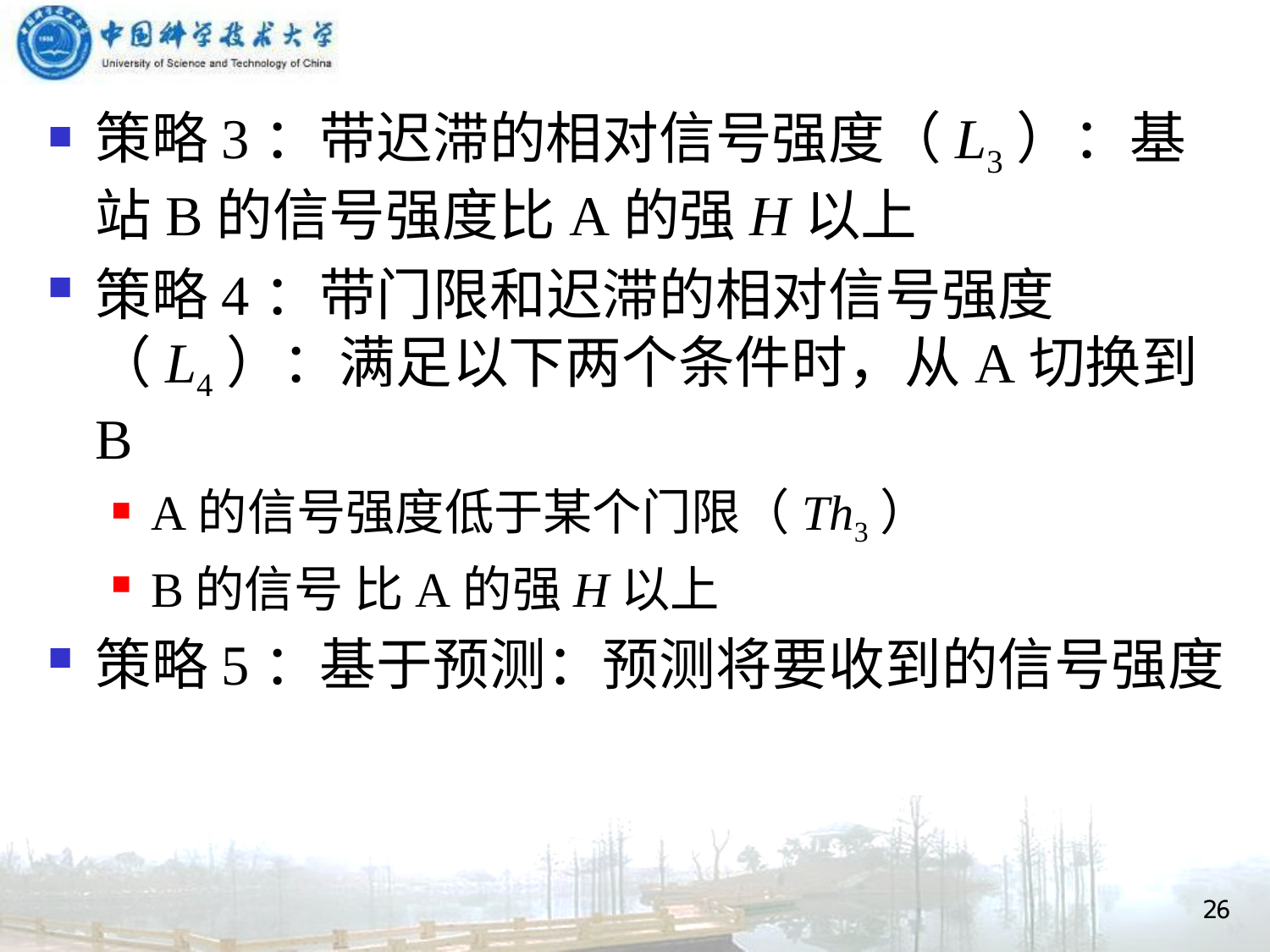

策略3：带迟滞的相对信号强度（L3）：基站B的信号强度比A的强H以上
策略4：带门限和迟滞的相对信号强度（L4）：满足以下两个条件时，从A切换到B
A的信号强度低于某个门限（Th3）
B的信号 比A的强H以上
策略5：基于预测：预测将要收到的信号强度

26